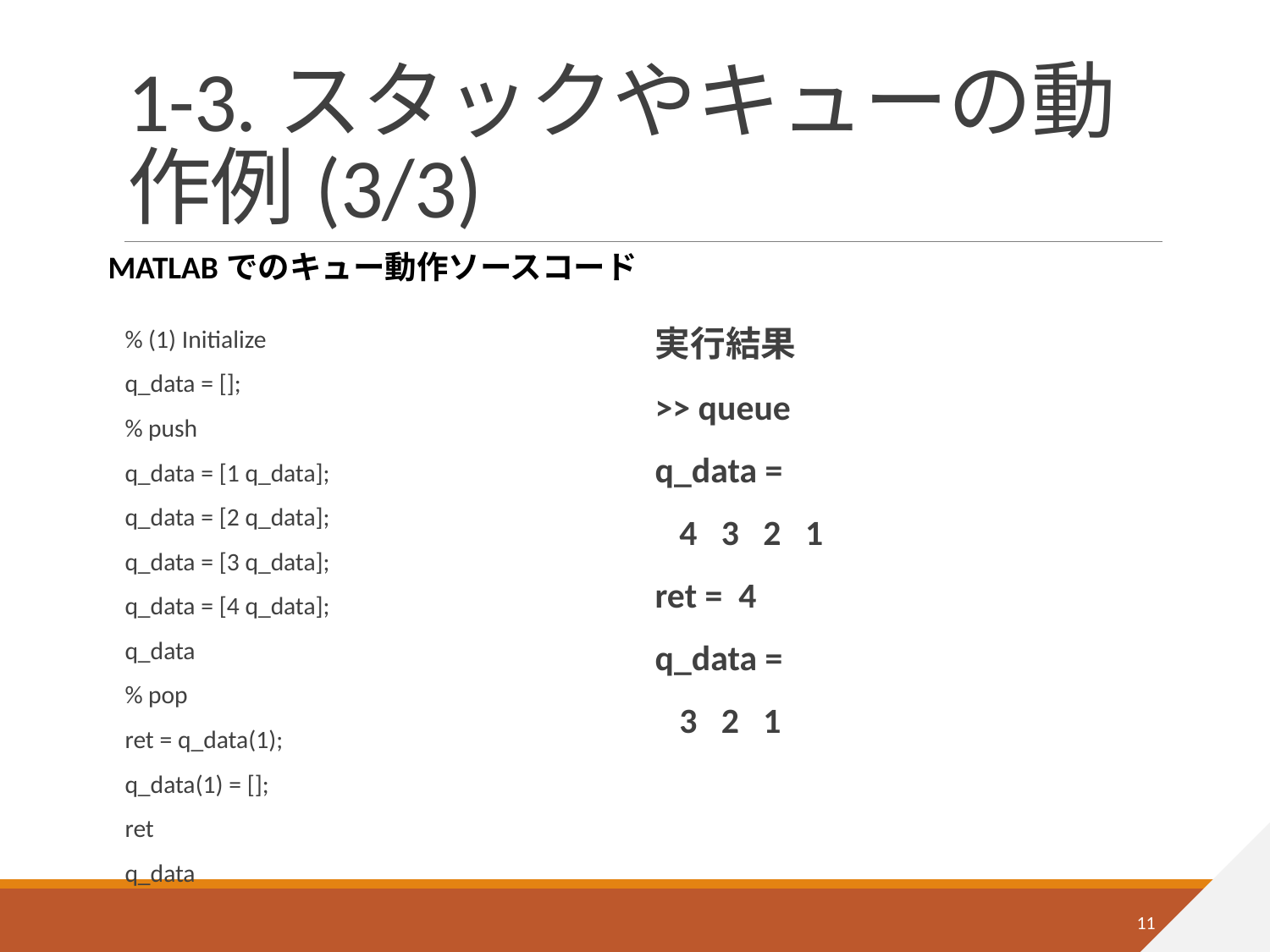

# 1-3.スタックやキューの動作例(3/3)
MATLABでのキュー動作ソースコード
% (1) Initialize
q_data = [];
% push
q_data = [1 q_data];
q_data = [2 q_data];
q_data = [3 q_data];
q_data = [4 q_data];
q_data
% pop
ret = q_data(1);
q_data(1) = [];
ret
q_data
実行結果
>> queue
q_data =
   4   3   2   1
ret =  4
q_data =
   3   2   1
11